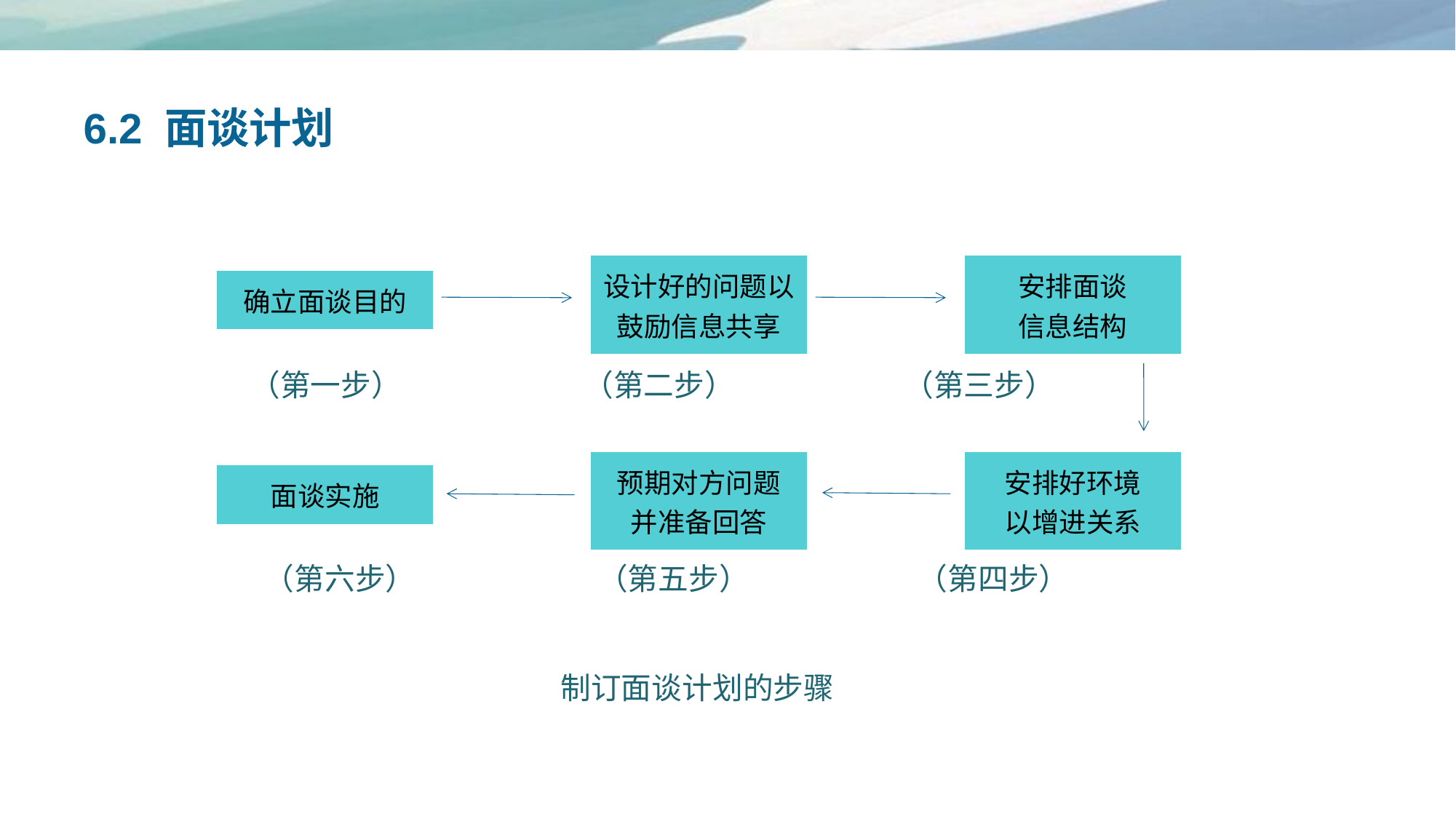

6.2 面谈计划
| 设计好的问题以鼓励信息共享 |
| --- |
| 安排面谈 信息结构 |
| --- |
| 确立面谈目的 |
| --- |
（第一步）                           （第二步）                         （第三步）
| 预期对方问题 并准备回答 |
| --- |
| 安排好环境 以增进关系 |
| --- |
| 面谈实施 |
| --- |
（第六步）                           （第五步）                         （第四步）
制订面谈计划的步骤